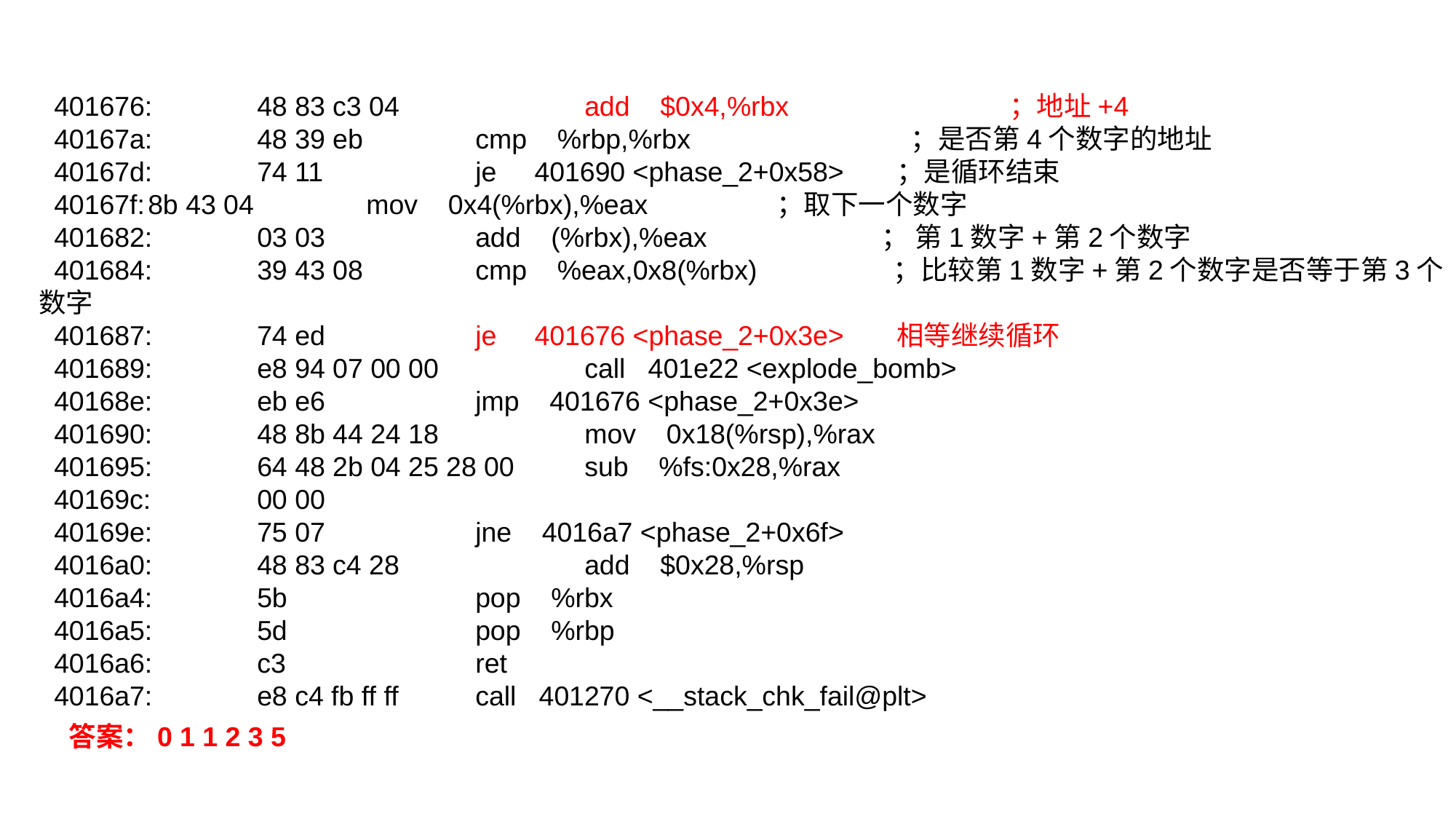

401676:	48 83 c3 04          	add    $0x4,%rbx                            ；地址+4
  40167a:	48 39 eb             	cmp    %rbp,%rbx                            ；是否第4个数字的地址
  40167d:	74 11                	je     401690 <phase_2+0x58>      ；是循环结束
  40167f:	8b 43 04             	mov    0x4(%rbx),%eax                ；取下一个数字
  401682:	03 03                	add    (%rbx),%eax                      ； 第1数字+第2个数字
  401684:	39 43 08             	cmp    %eax,0x8(%rbx)                 ；比较第1数字+第2个数字是否等于第3个数字
  401687:	74 ed                	je     401676 <phase_2+0x3e>      相等继续循环
  401689:	e8 94 07 00 00      	call   401e22 <explode_bomb>
  40168e:	eb e6                	jmp    401676 <phase_2+0x3e>
  401690:	48 8b 44 24 18       	mov    0x18(%rsp),%rax
  401695:	64 48 2b 04 25 28 00 	sub    %fs:0x28,%rax
  40169c:	00 00
  40169e:	75 07                	jne    4016a7 <phase_2+0x6f>
  4016a0:	48 83 c4 28          	add    $0x28,%rsp
  4016a4:	5b                   	pop    %rbx
  4016a5:	5d                   	pop    %rbp
  4016a6:	c3                   	ret
  4016a7:	e8 c4 fb ff ff       	call   401270 <__stack_chk_fail@plt>
答案：0 1 1 2 3 5